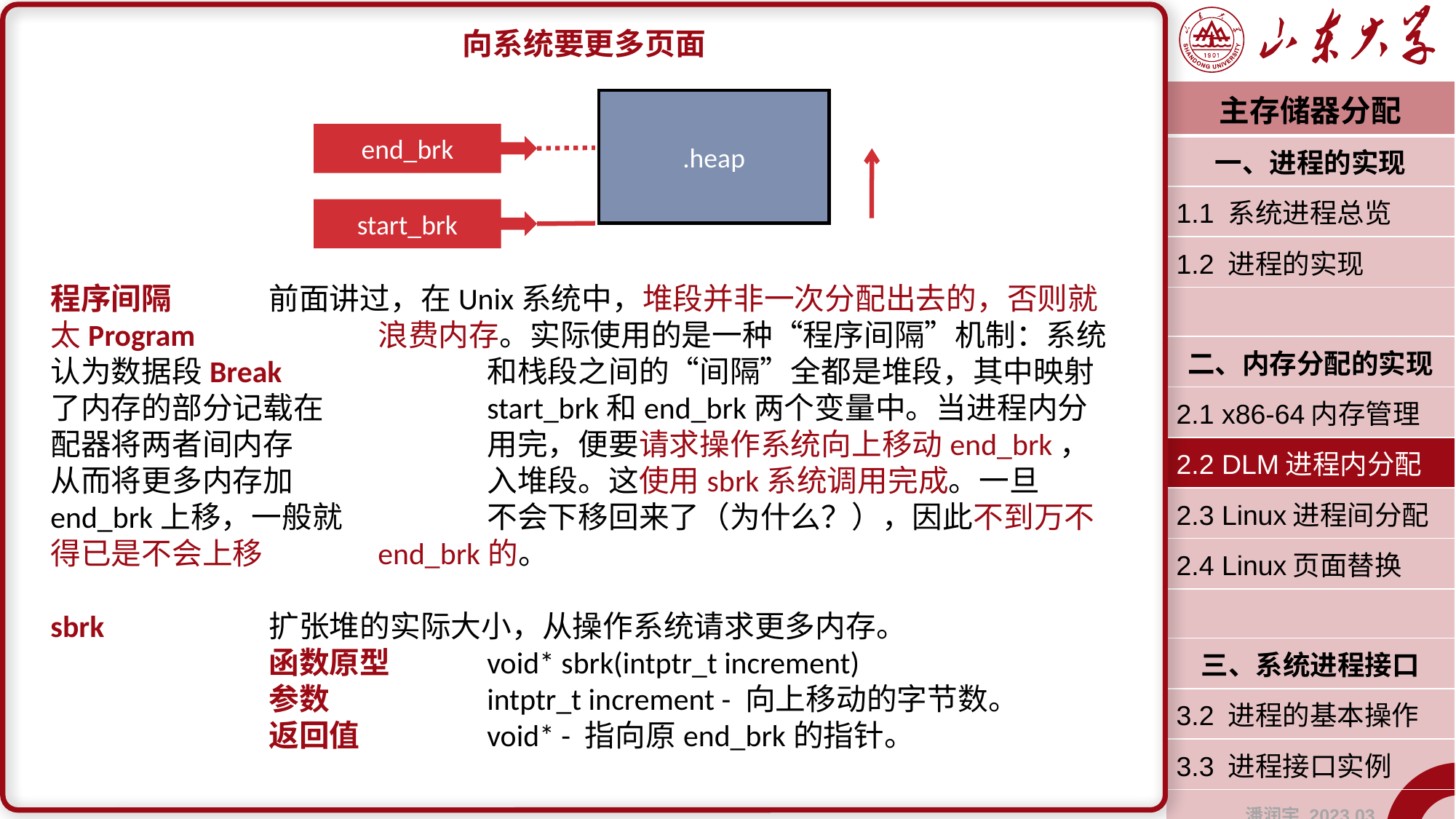

向系统要更多页面

程序间隔	前面讲过，在Unix系统中，堆段并非一次分配出去的，否则就太Program		浪费内存。实际使用的是一种“程序间隔”机制：系统认为数据段Break		和栈段之间的“间隔”全都是堆段，其中映射了内存的部分记载在		start_brk和end_brk两个变量中。当进程内分配器将两者间内存		用完，便要请求操作系统向上移动end_brk，从而将更多内存加		入堆段。这使用sbrk系统调用完成。一旦end_brk上移，一般就		不会下移回来了（为什么？），因此不到万不得已是不会上移		end_brk的。

sbrk		扩张堆的实际大小，从操作系统请求更多内存。
		函数原型	void* sbrk(intptr_t increment)
		参数		intptr_t increment - 向上移动的字节数。
		返回值		void* - 指向原end_brk的指针。
| 主存储器分配 |
| --- |
| 一、进程的实现 |
| 1.1 系统进程总览 |
| 1.2 进程的实现 |
|  |
| 二、内存分配的实现 |
| 2.1 x86-64内存管理 |
| 2.2 DLM进程内分配 |
| 2.3 Linux进程间分配 |
| 2.4 Linux页面替换 |
|  |
| 三、系统进程接口 |
| 3.2 进程的基本操作 |
| 3.3 进程接口实例 |
| 潘润宇 2023.03 |
.heap
end_brk
start_brk